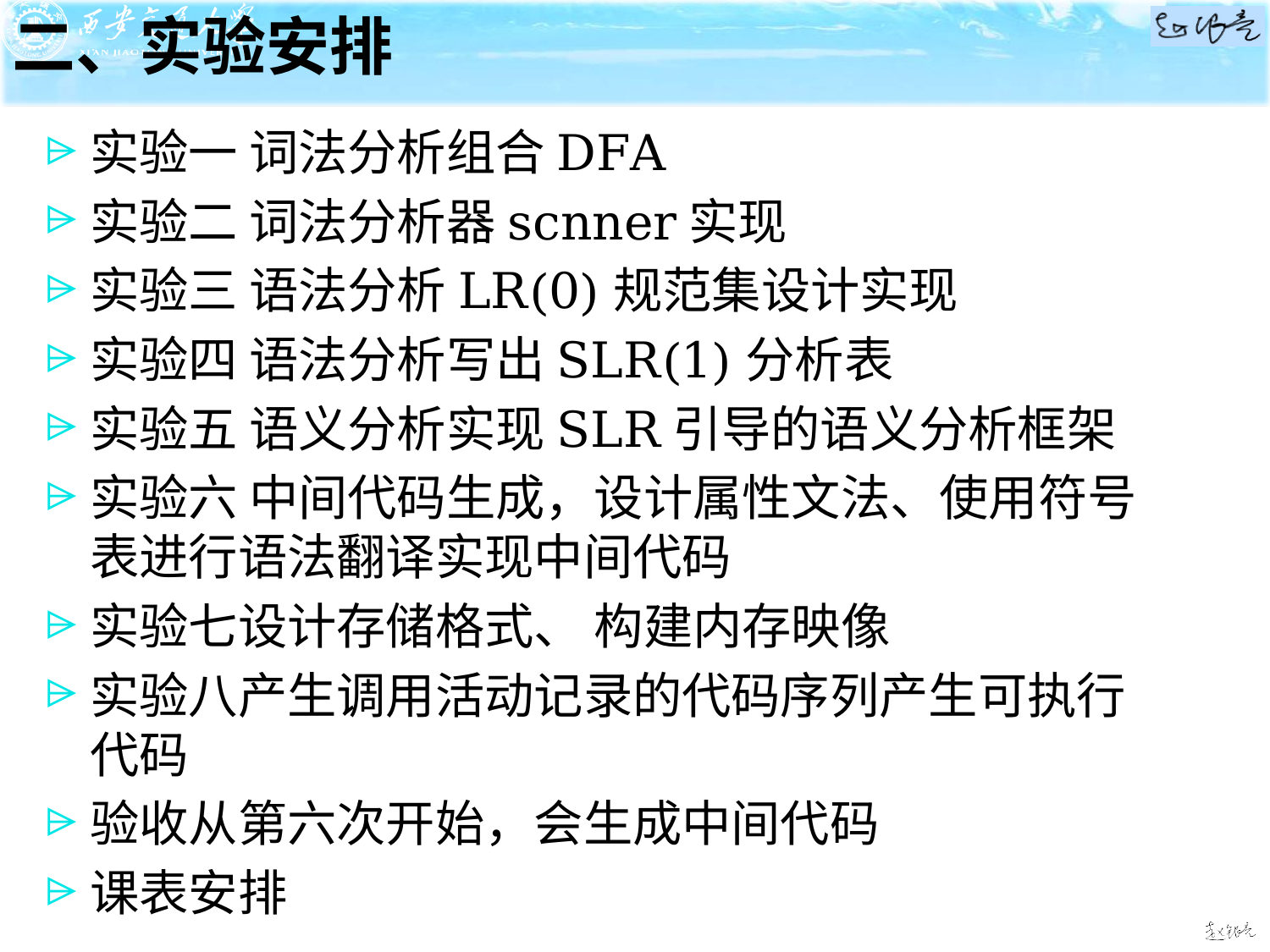

二、实验安排
实验一 词法分析组合DFA
实验二 词法分析器scnner实现
实验三 语法分析LR(0)规范集设计实现
实验四 语法分析写出SLR(1)分析表
实验五 语义分析实现SLR引导的语义分析框架
实验六 中间代码生成，设计属性文法、使用符号表进行语法翻译实现中间代码
实验七设计存储格式、 构建内存映像
实验八产生调用活动记录的代码序列产生可执行代码
验收从第六次开始，会生成中间代码
课表安排